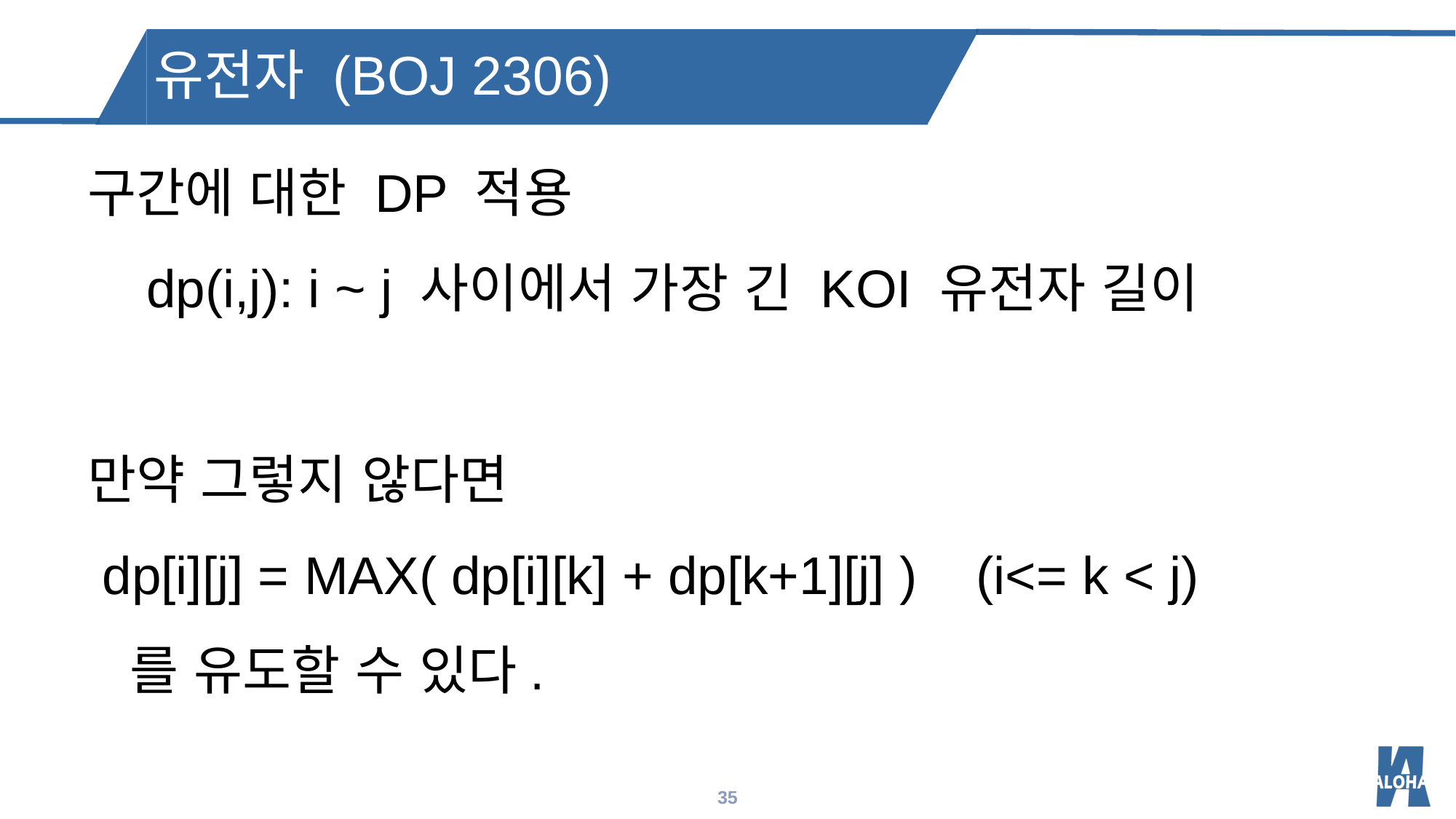

유전자 (BOJ 2306)
구간에 대한 DP 적용
    dp(i,j): i ~ j 사이에서 가장 긴 KOI 유전자 길이

만약 그렇지 않다면
 dp[i][j] = MAX( dp[i][k] + dp[k+1][j] )    (i<= k < j)
  를 유도할 수 있다.
35